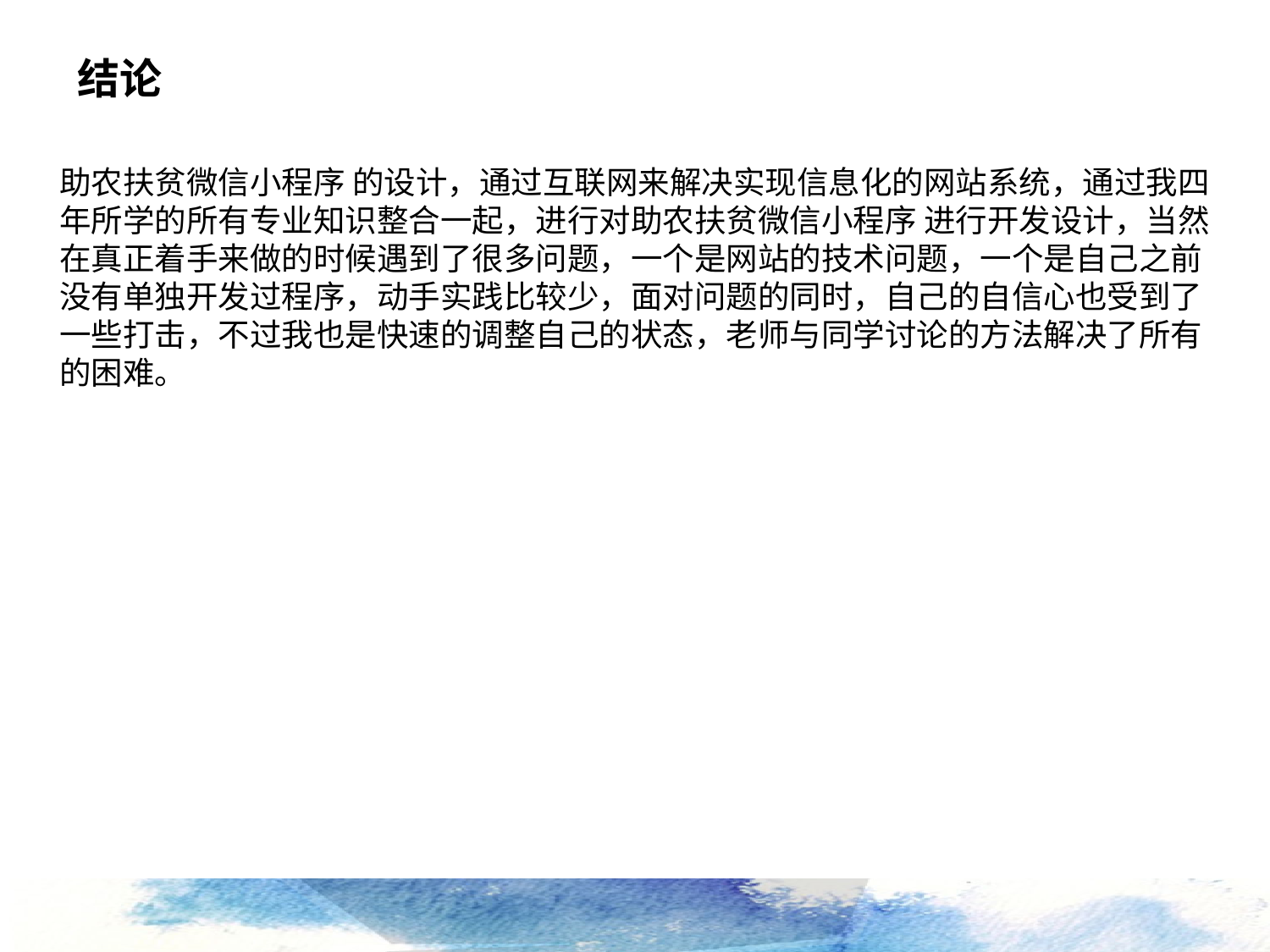

结论
助农扶贫微信小程序 的设计，通过互联网来解决实现信息化的网站系统，通过我四年所学的所有专业知识整合一起，进行对助农扶贫微信小程序 进行开发设计，当然在真正着手来做的时候遇到了很多问题，一个是网站的技术问题，一个是自己之前没有单独开发过程序，动手实践比较少，面对问题的同时，自己的自信心也受到了一些打击，不过我也是快速的调整自己的状态，老师与同学讨论的方法解决了所有的困难。